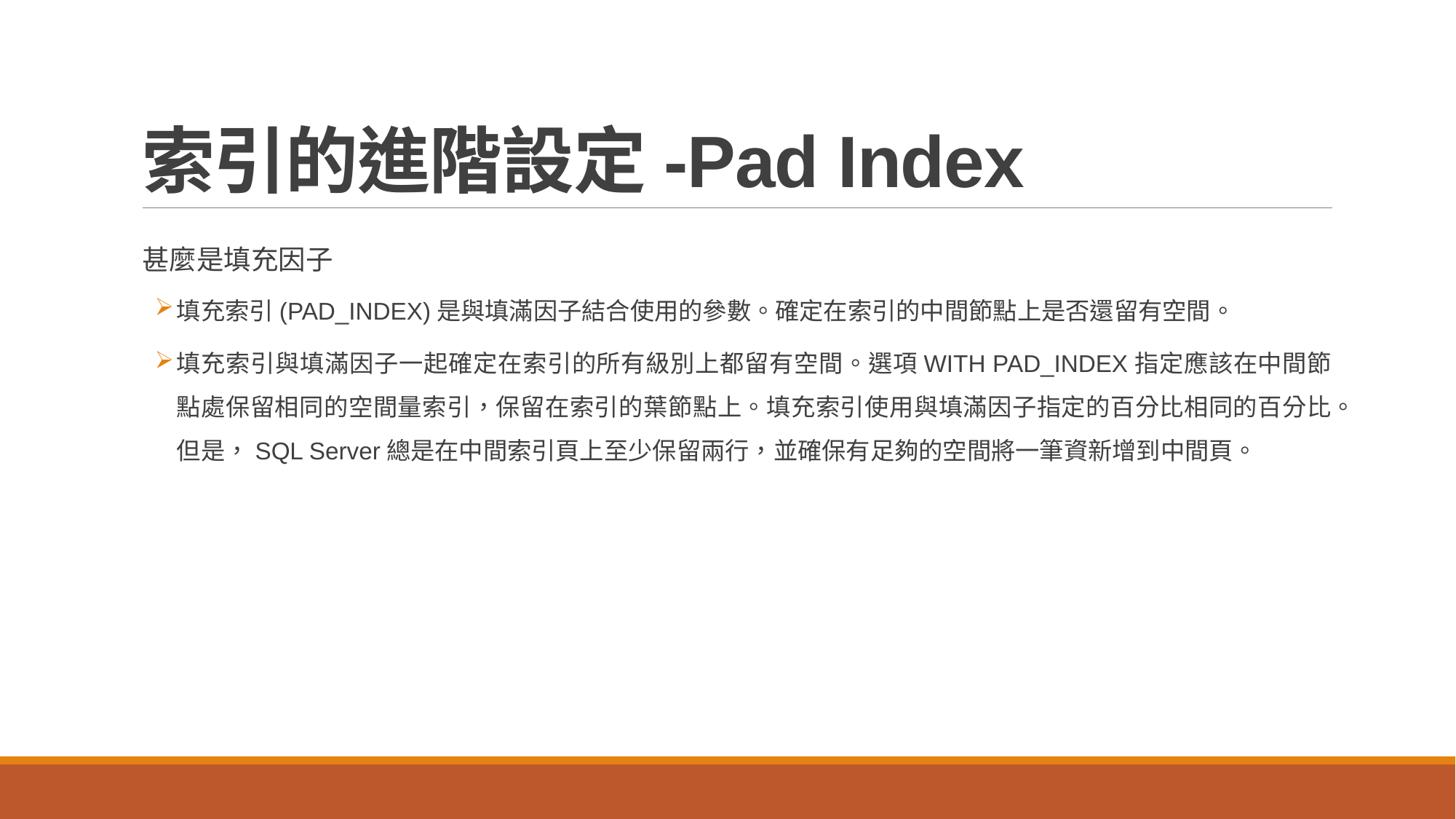

# 索引的進階設定-Pad Index
甚麼是填充因子
填充索引(PAD_INDEX)是與填滿因子結合使用的參數。確定在索引的中間節點上是否還留有空間。
填充索引與填滿因子一起確定在索引的所有級別上都留有空間。選項WITH PAD_INDEX指定應該在中間節點處保留相同的空間量索引，保留在索引的葉節點上。填充索引使用與填滿因子指定的百分比相同的百分比。但是，SQL Server總是在中間索引頁上至少保留兩行，並確保有足夠的空間將一筆資新增到中間頁。